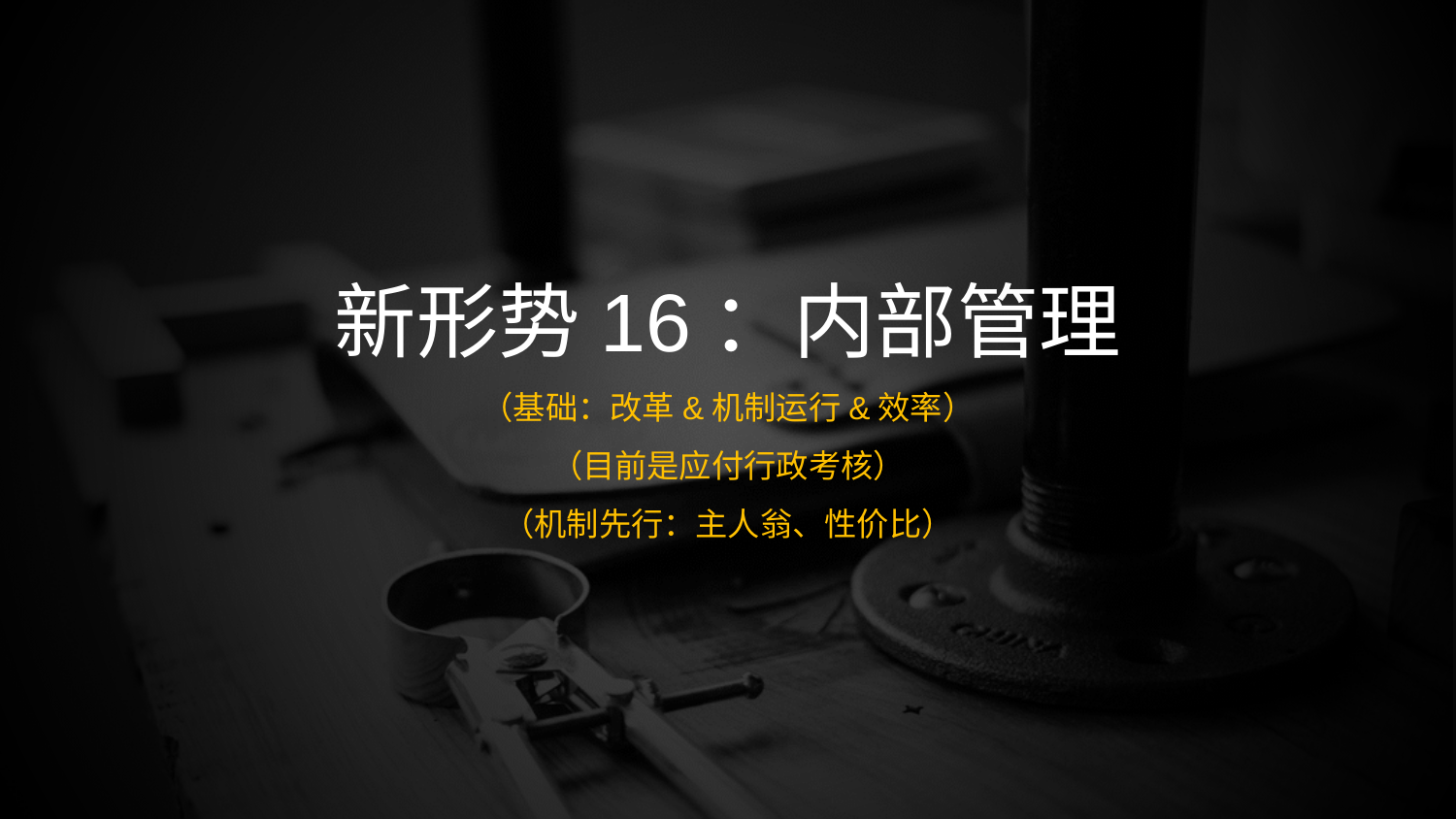

新形势16：内部管理
（基础：改革&机制运行&效率）
（目前是应付行政考核）
（机制先行：主人翁、性价比）